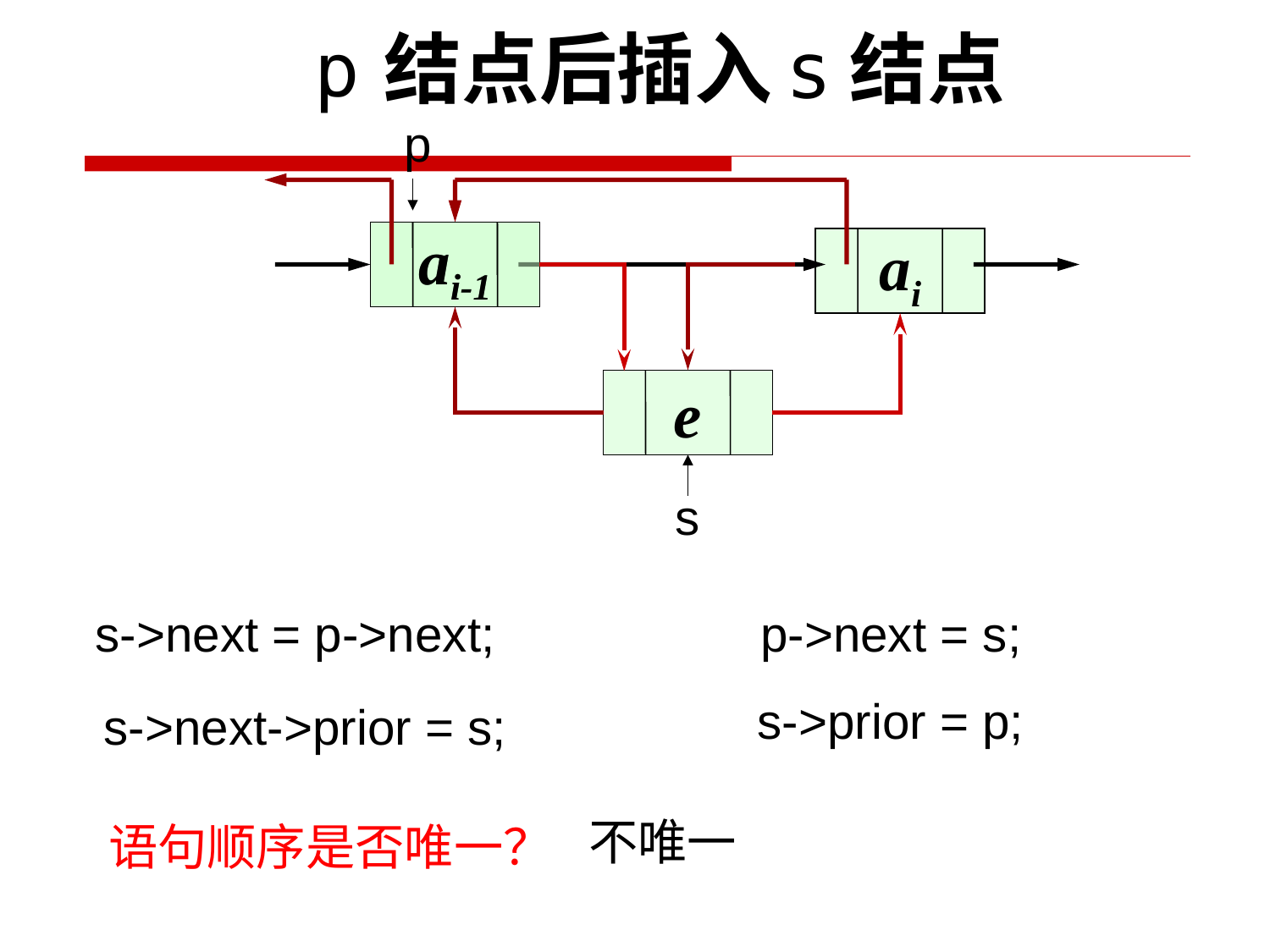

p结点后插入s结点
p

ai-1

ai-1

ai

e

s
p->next = s;
s->next = p->next;
s->prior = p;
s->next->prior = s;
不唯一
语句顺序是否唯一？